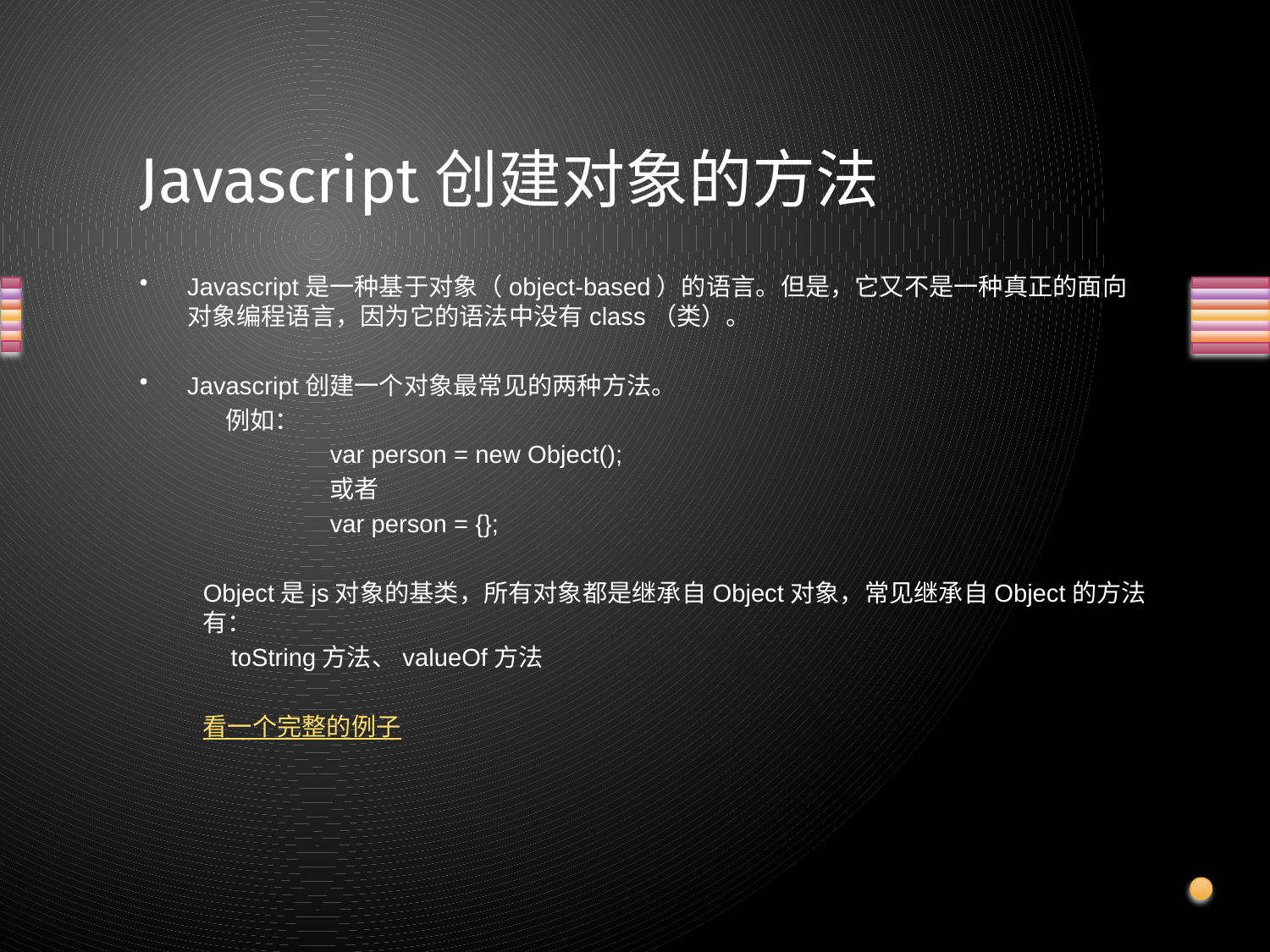

# Javascript创建对象的方法

Javascript是一种基于对象（object-based）的语言。但是，它又不是一种真正的面向对象编程语言，因为它的语法中没有class（类）。

Javascript创建一个对象最常见的两种方法。
   例如：
	var person = new Object();
	或者
	var person = {};

Object是js对象的基类，所有对象都是继承自Object对象，常见继承自Object的方法有：
    toString方法、valueOf方法

看一个完整的例子